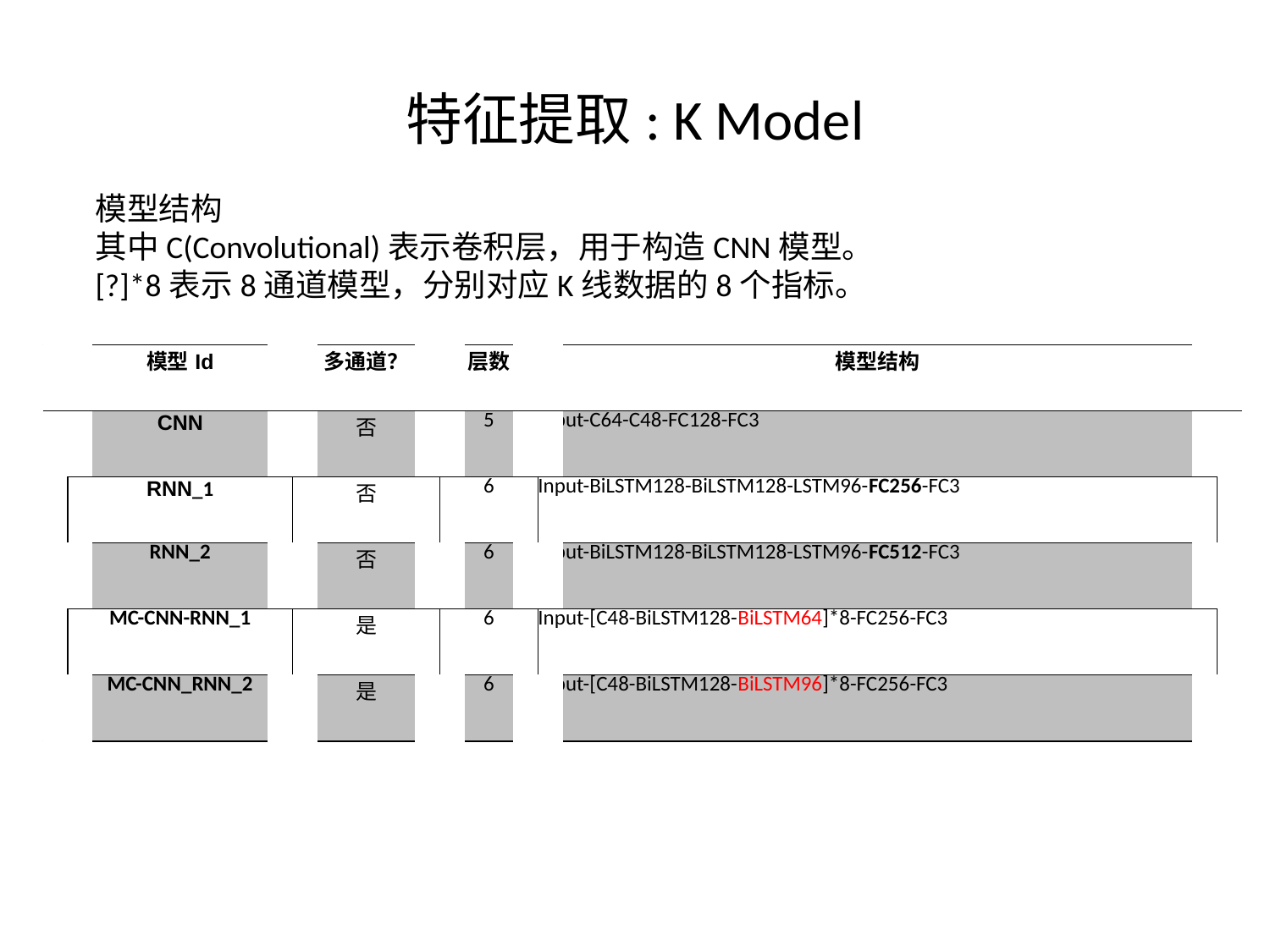

# 特征提取: K Model
模型结构
其中C(Convolutional)表示卷积层，用于构造CNN模型。
[?]*8表示8通道模型，分别对应K线数据的8个指标。
| 模型Id | 多通道？ | 层数 | 模型结构 |
| --- | --- | --- | --- |
| CNN | 否 | 5 | Input-C64-C48-FC128-FC3 |
| RNN\_1 | 否 | 6 | Input-BiLSTM128-BiLSTM128-LSTM96-FC256-FC3 |
| RNN\_2 | 否 | 6 | Input-BiLSTM128-BiLSTM128-LSTM96-FC512-FC3 |
| MC-CNN-RNN\_1 | 是 | 6 | Input-[C48-BiLSTM128-BiLSTM64]\*8-FC256-FC3 |
| MC-CNN\_RNN\_2 | 是 | 6 | Input-[C48-BiLSTM128-BiLSTM96]\*8-FC256-FC3 |